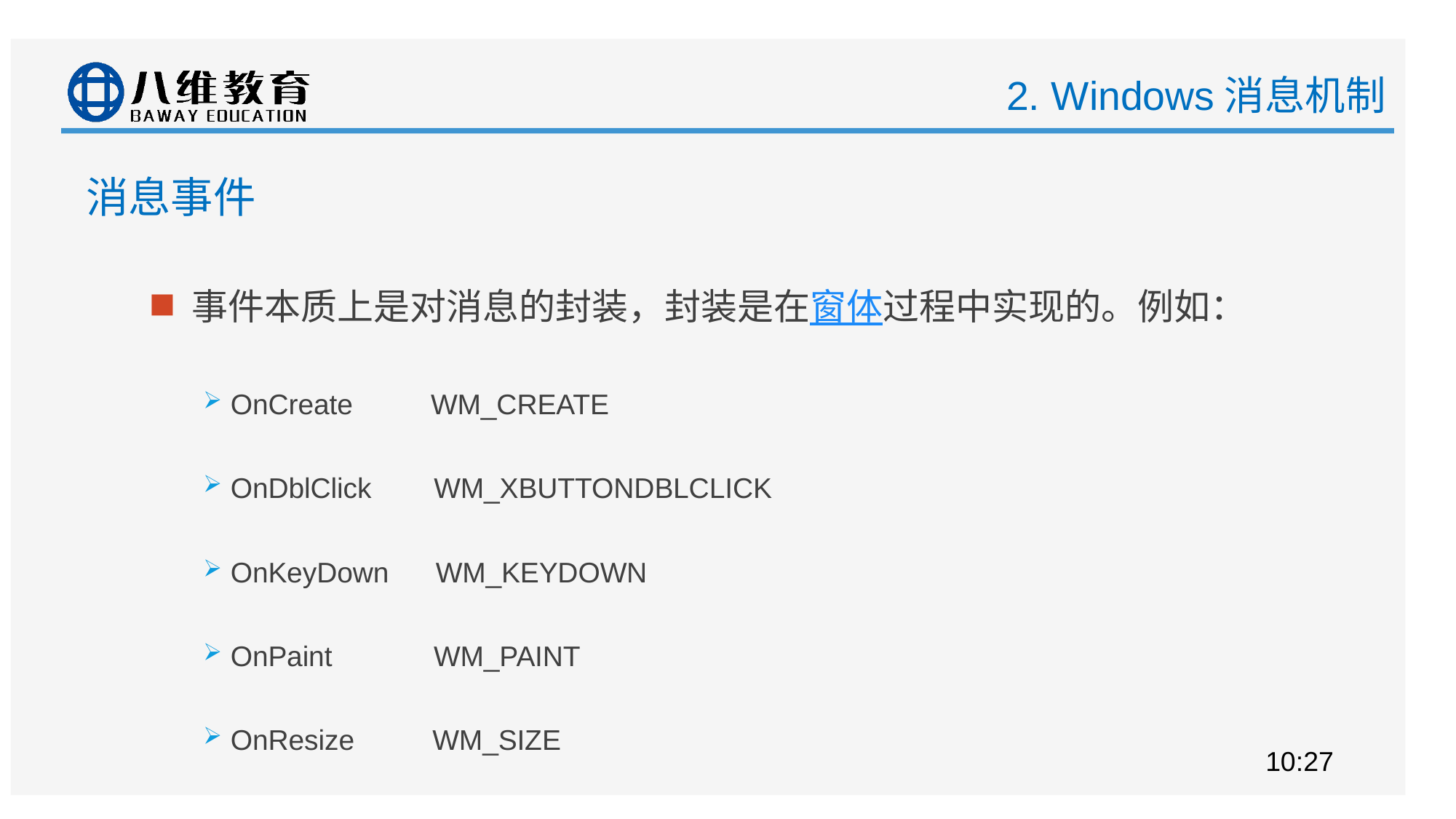

# 2. Windows消息机制
消息事件

事件本质上是对消息的封装，封装是在窗体过程中实现的。例如：
OnCreate          WM_CREATE
OnDblClick        WM_XBUTTONDBLCLICK
OnKeyDown      WM_KEYDOWN
OnPaint             WM_PAINT
OnResize          WM_SIZE